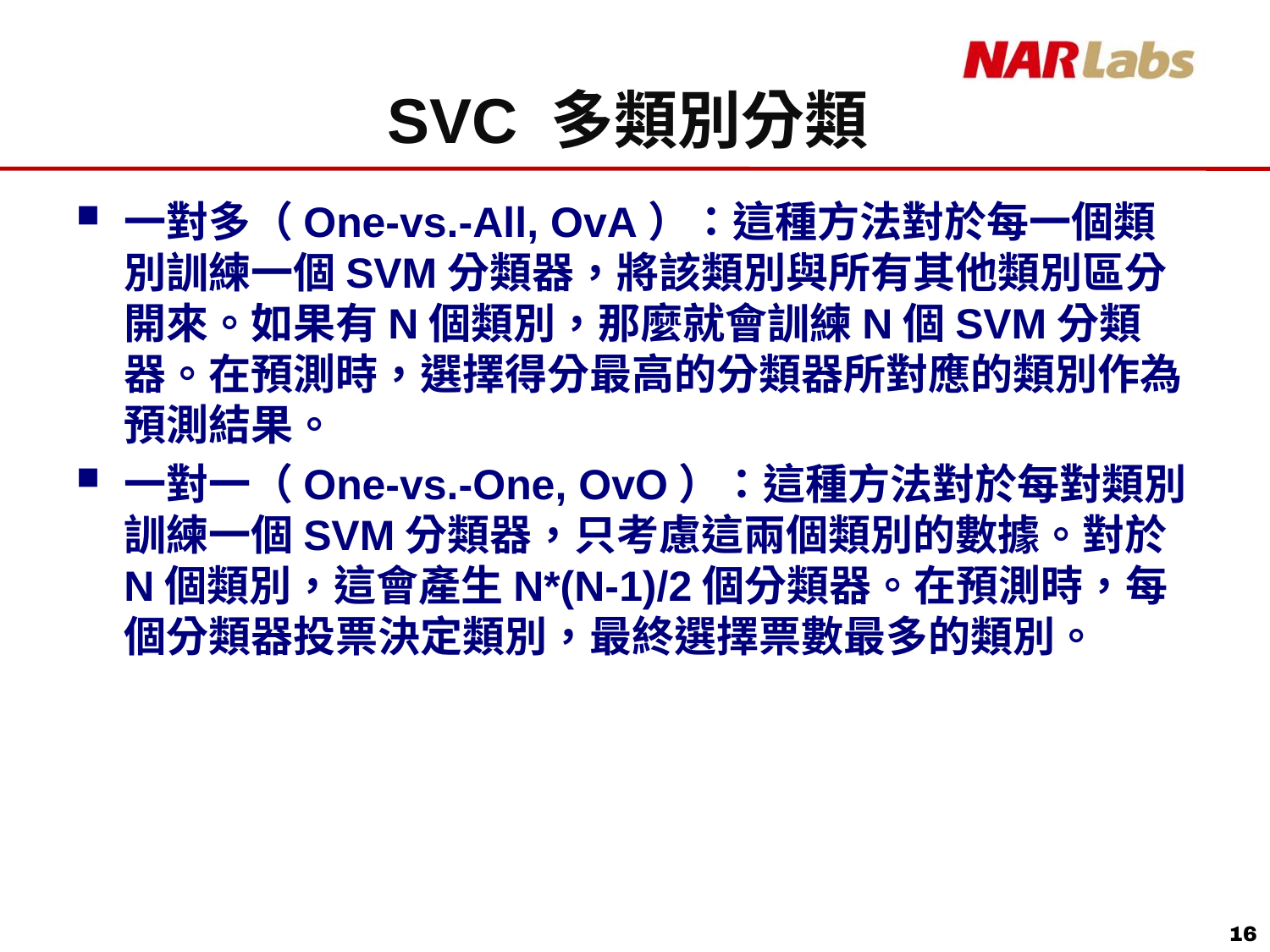

# SVC 多類別分類
一對多（One-vs.-All, OvA）：這種方法對於每一個類別訓練一個SVM分類器，將該類別與所有其他類別區分開來。如果有N個類別，那麼就會訓練N個SVM分類器。在預測時，選擇得分最高的分類器所對應的類別作為預測結果。
一對一（One-vs.-One, OvO）：這種方法對於每對類別訓練一個SVM分類器，只考慮這兩個類別的數據。對於N個類別，這會產生N*(N-1)/2個分類器。在預測時，每個分類器投票決定類別，最終選擇票數最多的類別。
16